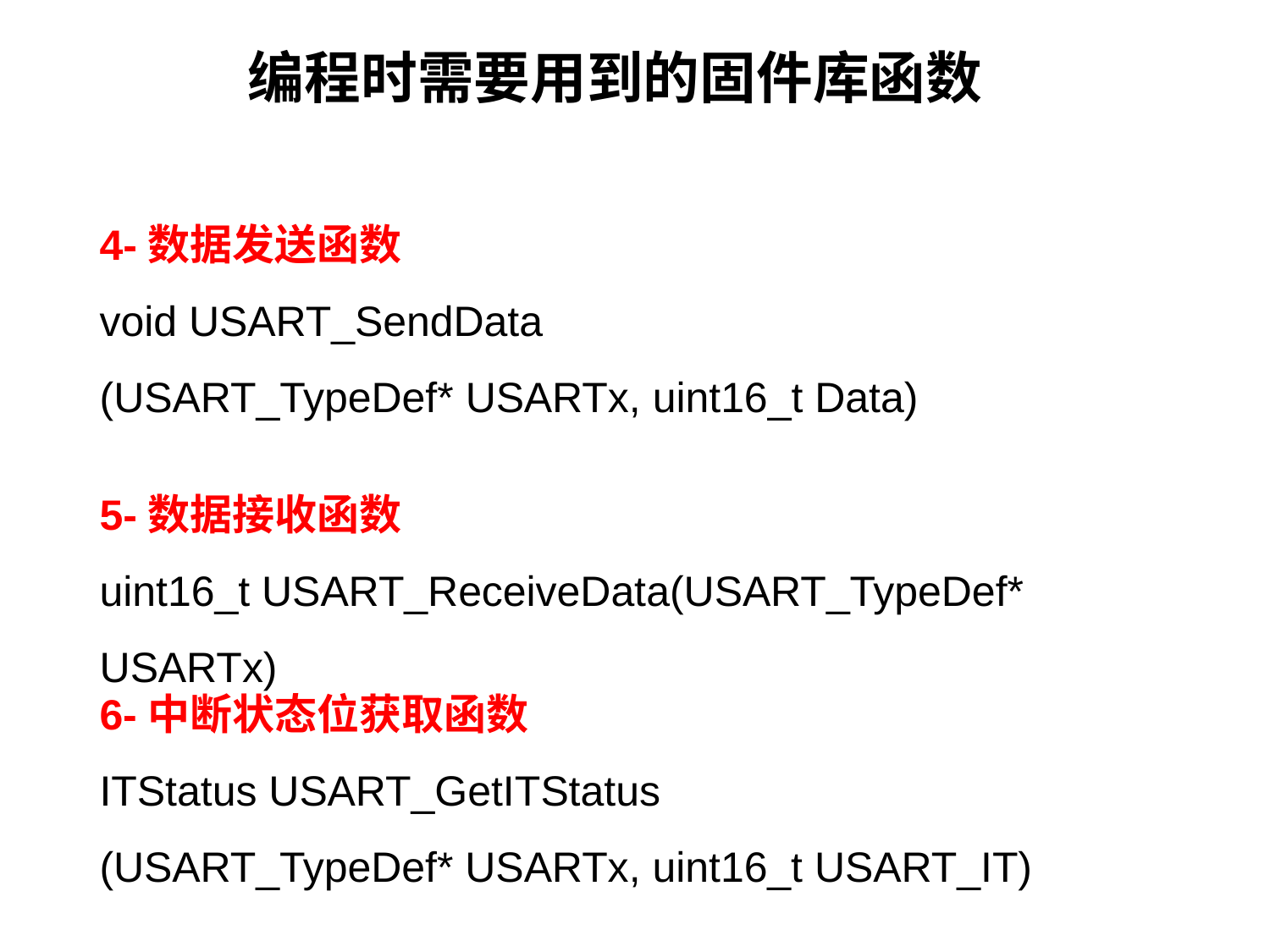

编程时需要用到的固件库函数
4-数据发送函数
void USART_SendData
(USART_TypeDef* USARTx, uint16_t Data)
5-数据接收函数
uint16_t USART_ReceiveData(USART_TypeDef* USARTx)
6-中断状态位获取函数
ITStatus USART_GetITStatus
(USART_TypeDef* USARTx, uint16_t USART_IT)